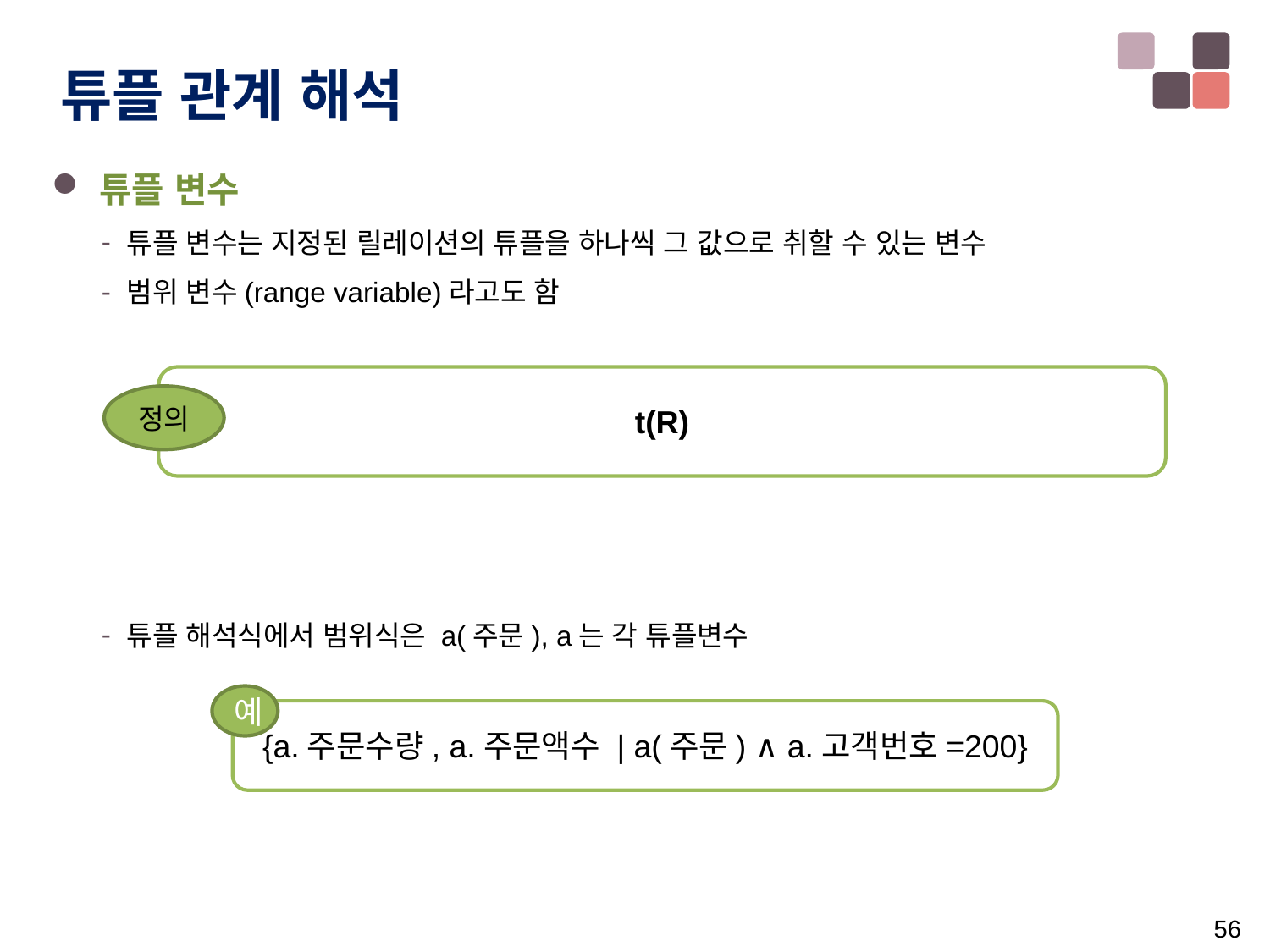

튜플 관계 해석
튜플 변수
튜플 변수는 지정된 릴레이션의 튜플을 하나씩 그 값으로 취할 수 있는 변수
범위 변수(range variable)라고도 함

튜플 해석식에서 범위식은 a(주문), a는 각 튜플변수
t(R)
정의
예
{a.주문수량, a.주문액수 | a(주문) ∧ a.고객번호=200}
56